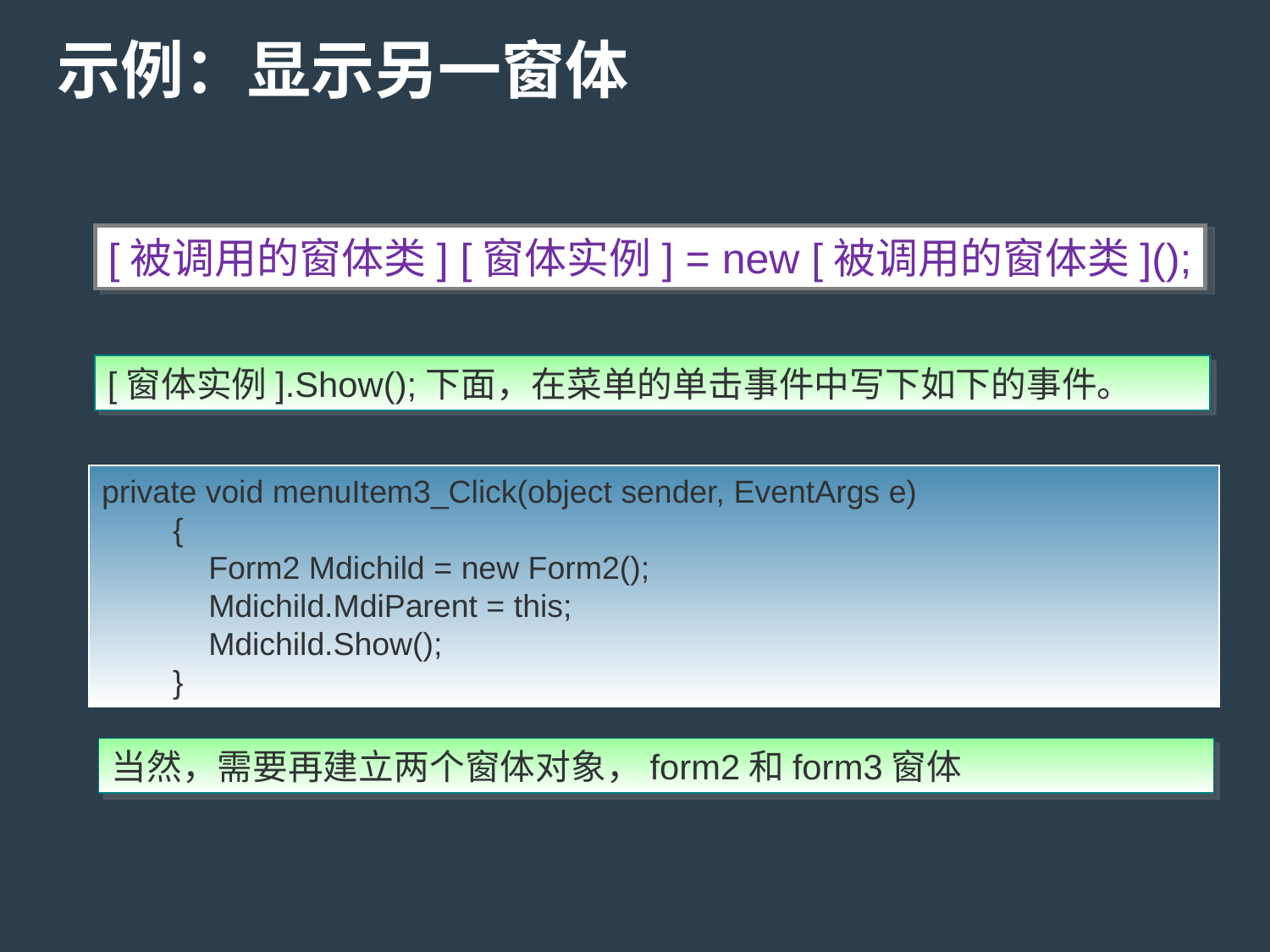

# 示例：显示另一窗体
[被调用的窗体类] [窗体实例] = new [被调用的窗体类]();
[窗体实例].Show();下面，在菜单的单击事件中写下如下的事件。
private void menuItem3_Click(object sender, EventArgs e)
        {
            Form2 Mdichild = new Form2();
            Mdichild.MdiParent = this;
            Mdichild.Show();
        }
当然，需要再建立两个窗体对象，form2和form3窗体